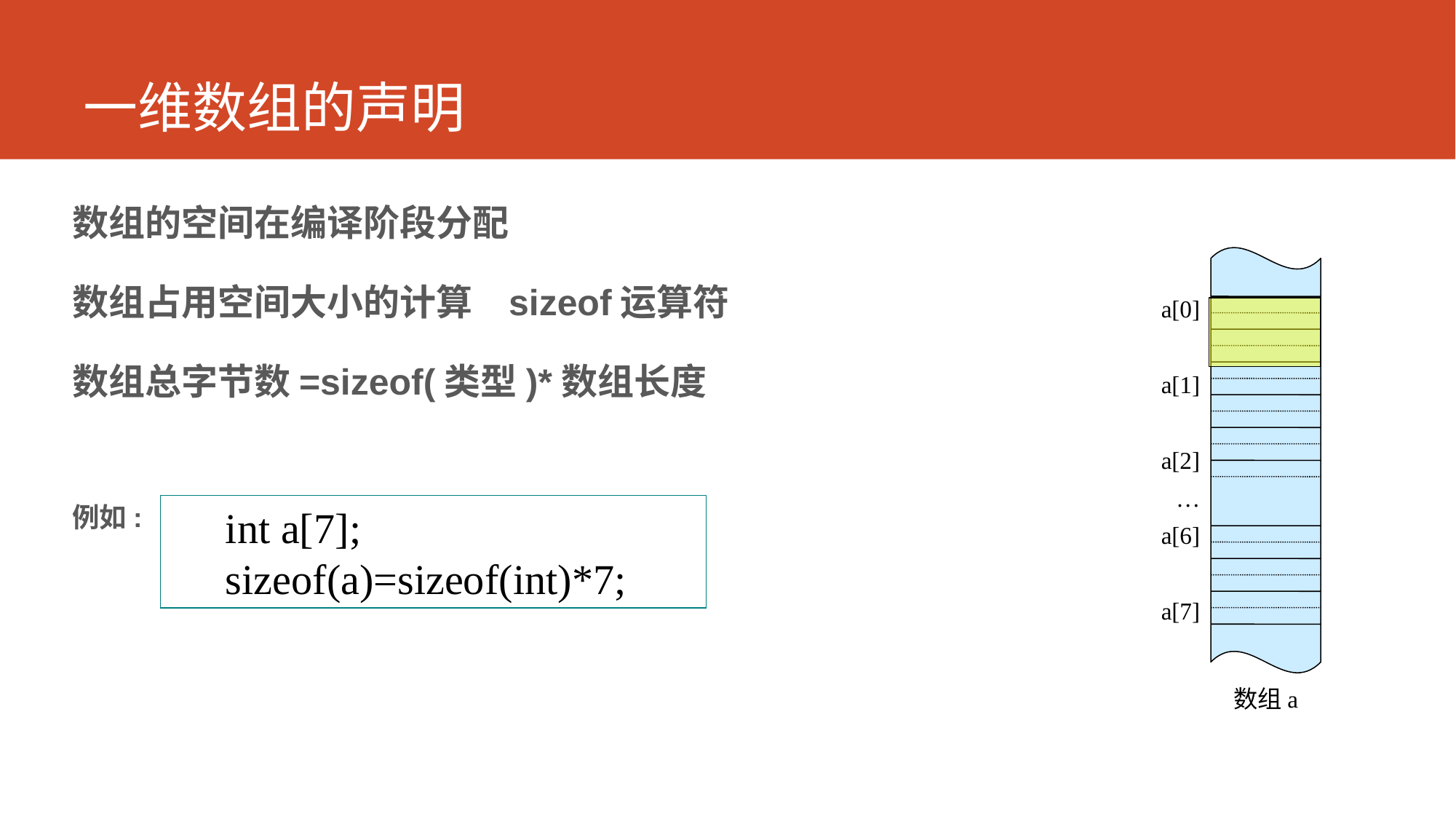

# 一维数组的声明
数组的空间在编译阶段分配
数组占用空间大小的计算	sizeof运算符
数组总字节数=sizeof(类型)*数组长度

例如:

a[0]

a[1]

a[2]
…
a[6]

a[7]

数组a
int a[7];
sizeof(a)=sizeof(int)*7;